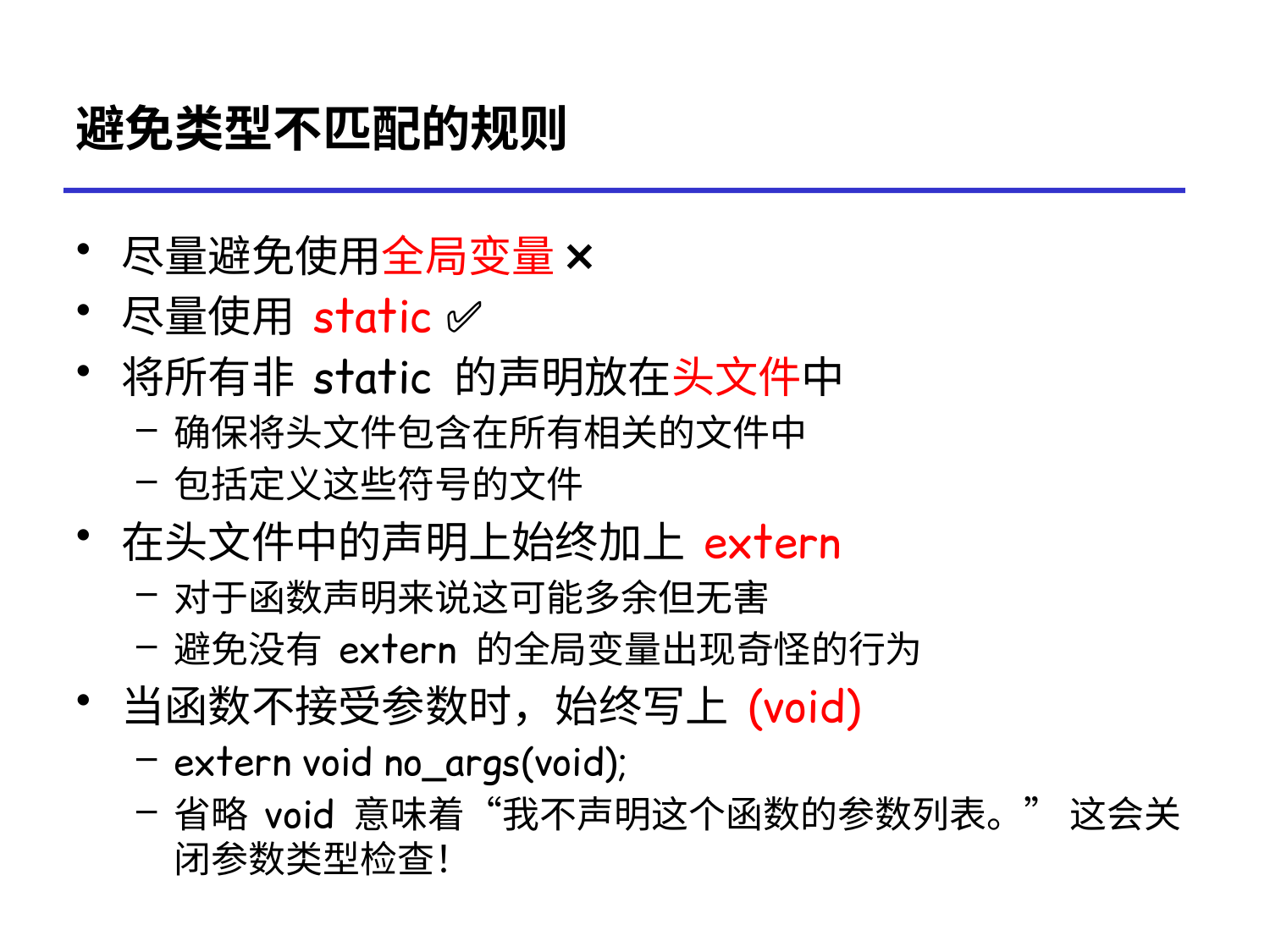

# 避免类型不匹配的规则
尽量避免使用全局变量 ❌
尽量使用 static ✅
将所有非 static 的声明放在头文件中
确保将头文件包含在所有相关的文件中
包括定义这些符号的文件
在头文件中的声明上始终加上 extern
对于函数声明来说这可能多余但无害
避免没有 extern 的全局变量出现奇怪的行为
当函数不接受参数时，始终写上 (void)
extern void no_args(void);
省略 void 意味着“我不声明这个函数的参数列表。” 这会关闭参数类型检查！